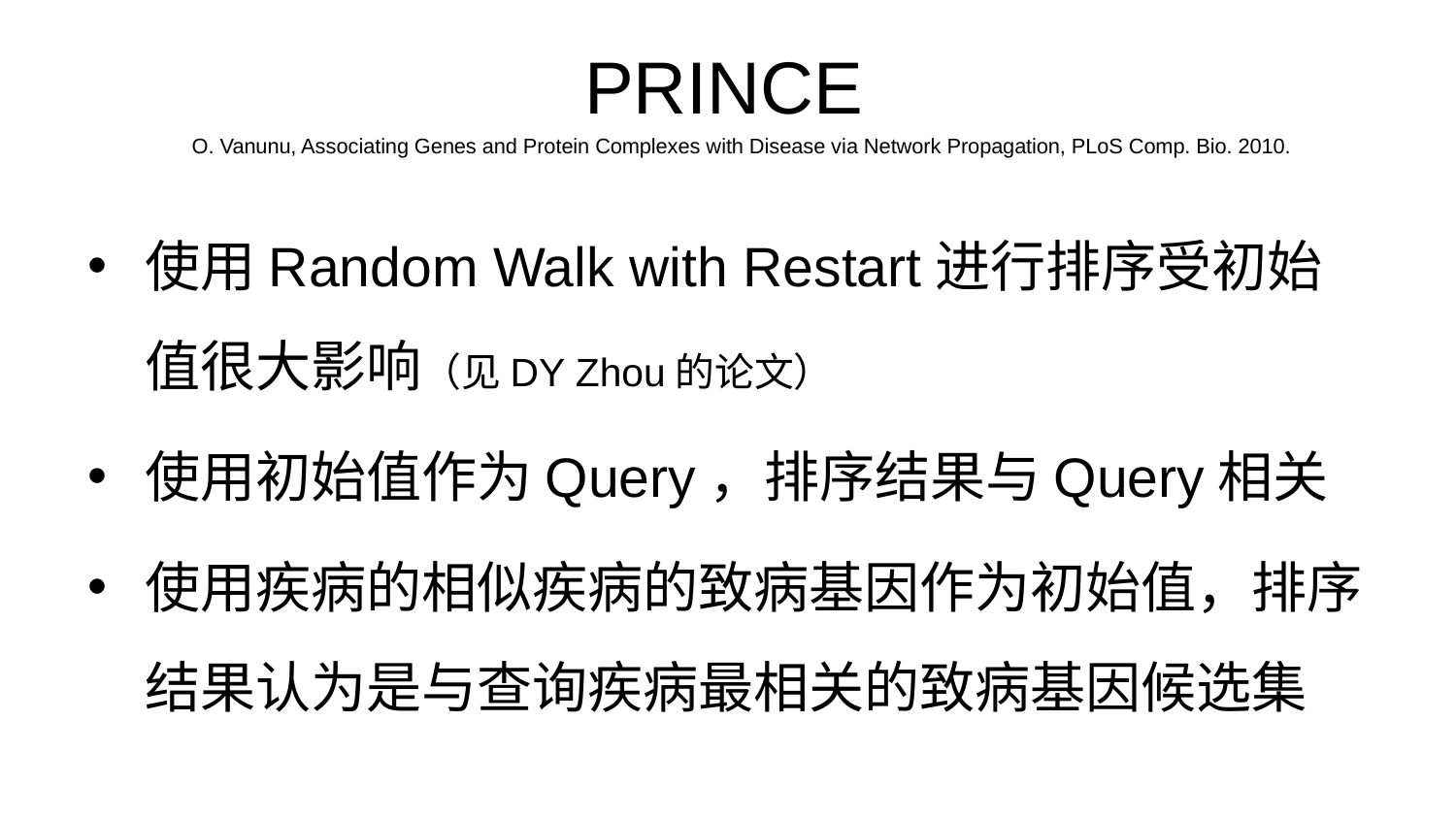

# PRINCE
O. Vanunu, Associating Genes and Protein Complexes with Disease via Network Propagation, PLoS Comp. Bio. 2010.
使用Random Walk with Restart进行排序受初始值很大影响（见DY Zhou的论文）
使用初始值作为Query，排序结果与Query相关
使用疾病的相似疾病的致病基因作为初始值，排序结果认为是与查询疾病最相关的致病基因候选集